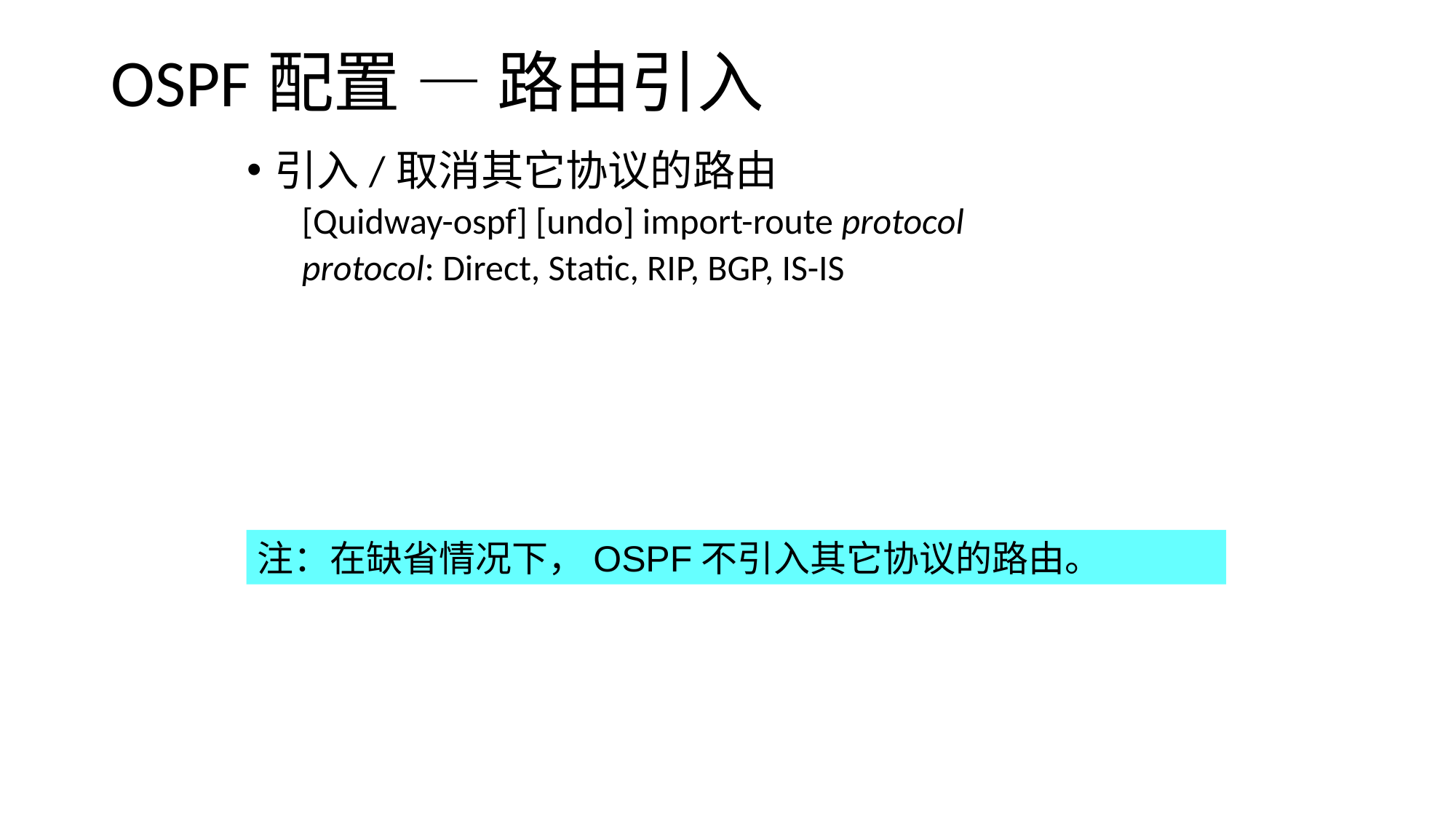

# OSPF配置 — 路由引入
引入/取消其它协议的路由
[Quidway-ospf] [undo] import-route protocol
protocol: Direct, Static, RIP, BGP, IS-IS
注：在缺省情况下，OSPF不引入其它协议的路由。
37